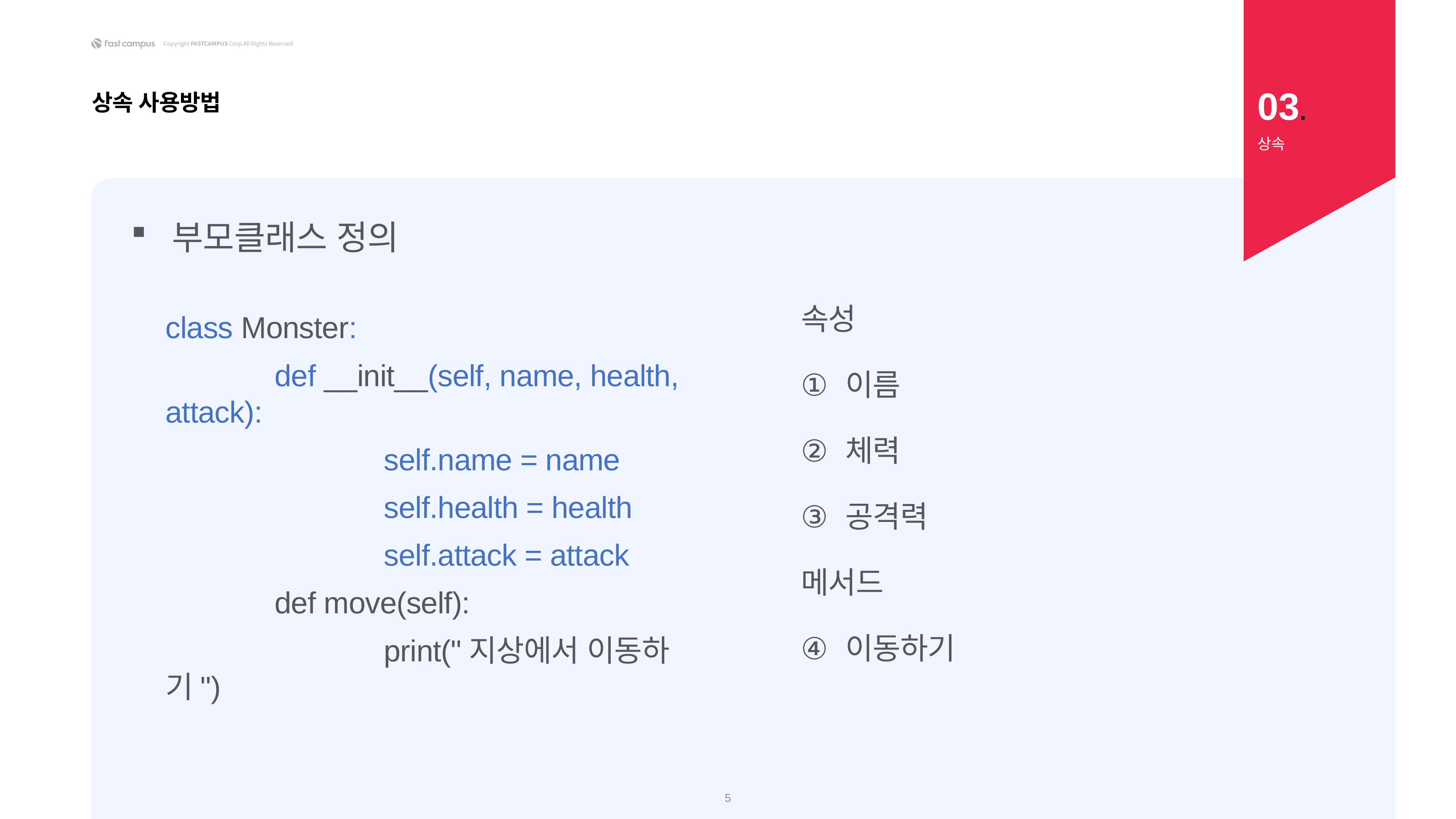

03.
상속 사용방법
상속
부모클래스 정의

속성
이름
체력
공격력
메서드
이동하기
class Monster:
		def __init__(self, name, health, attack):
				self.name = name
				self.health = health
				self.attack = attack
		def move(self):
				print("지상에서 이동하기")
5